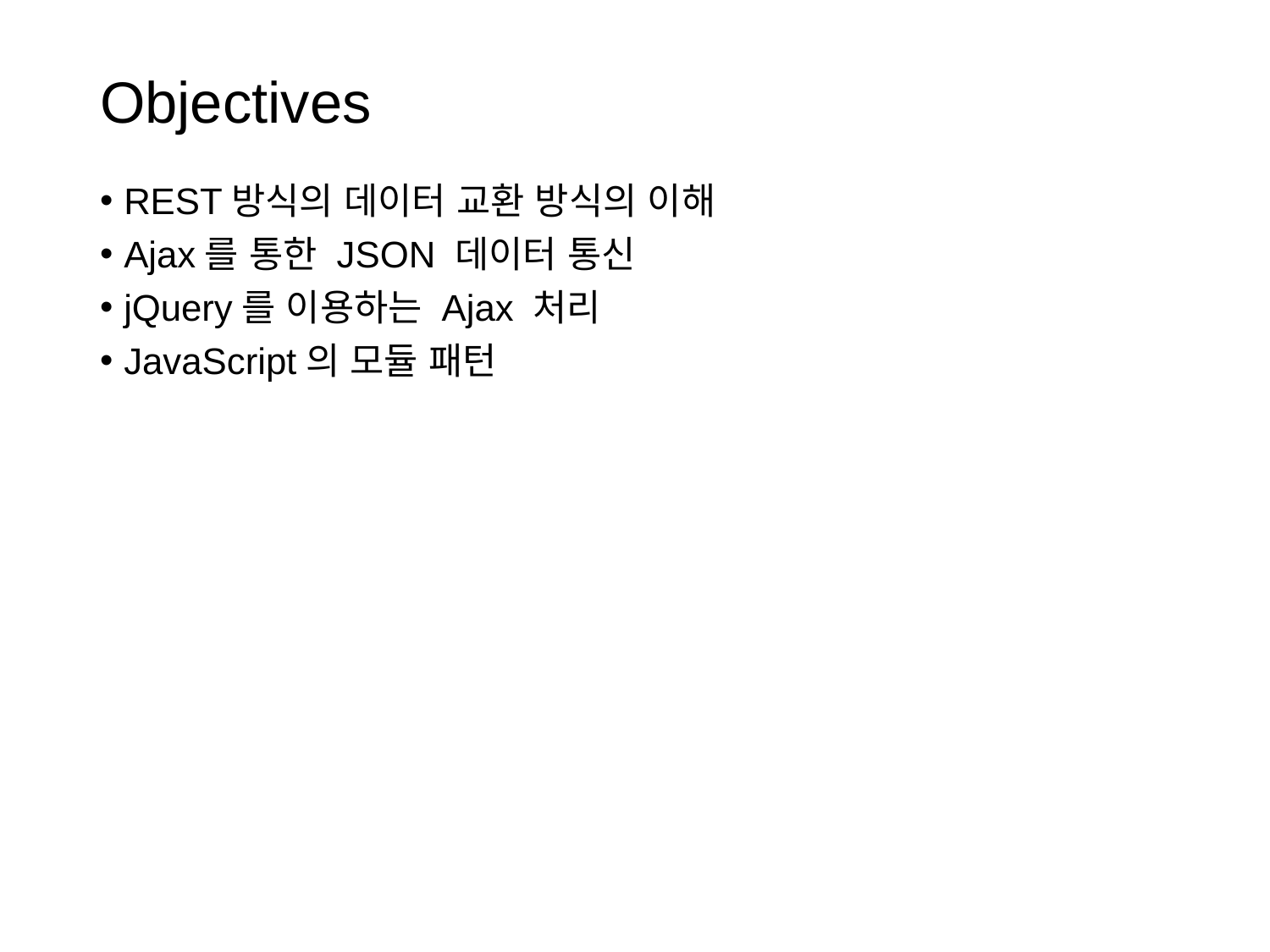

# Objectives
REST방식의 데이터 교환 방식의 이해
Ajax를 통한 JSON 데이터 통신
jQuery를 이용하는 Ajax 처리
JavaScript의 모듈 패턴